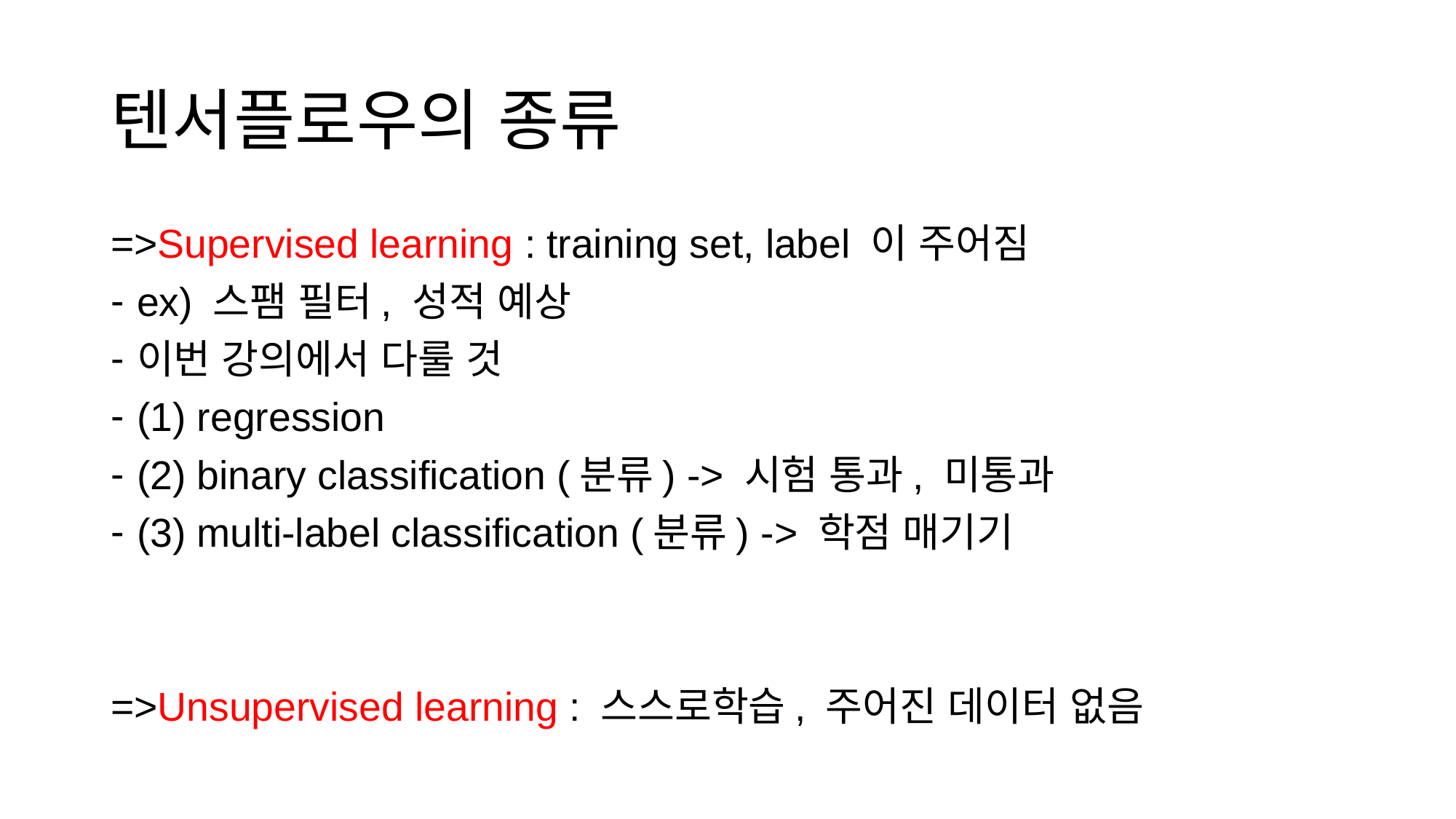

# 텐서플로우의 종류
=>Supervised learning : training set, label 이 주어짐
ex) 스팸 필터, 성적 예상
이번 강의에서 다룰 것
(1) regression
(2) binary classification (분류) -> 시험 통과, 미통과
(3) multi-label classification (분류) -> 학점 매기기

=>Unsupervised learning : 스스로학습, 주어진 데이터 없음